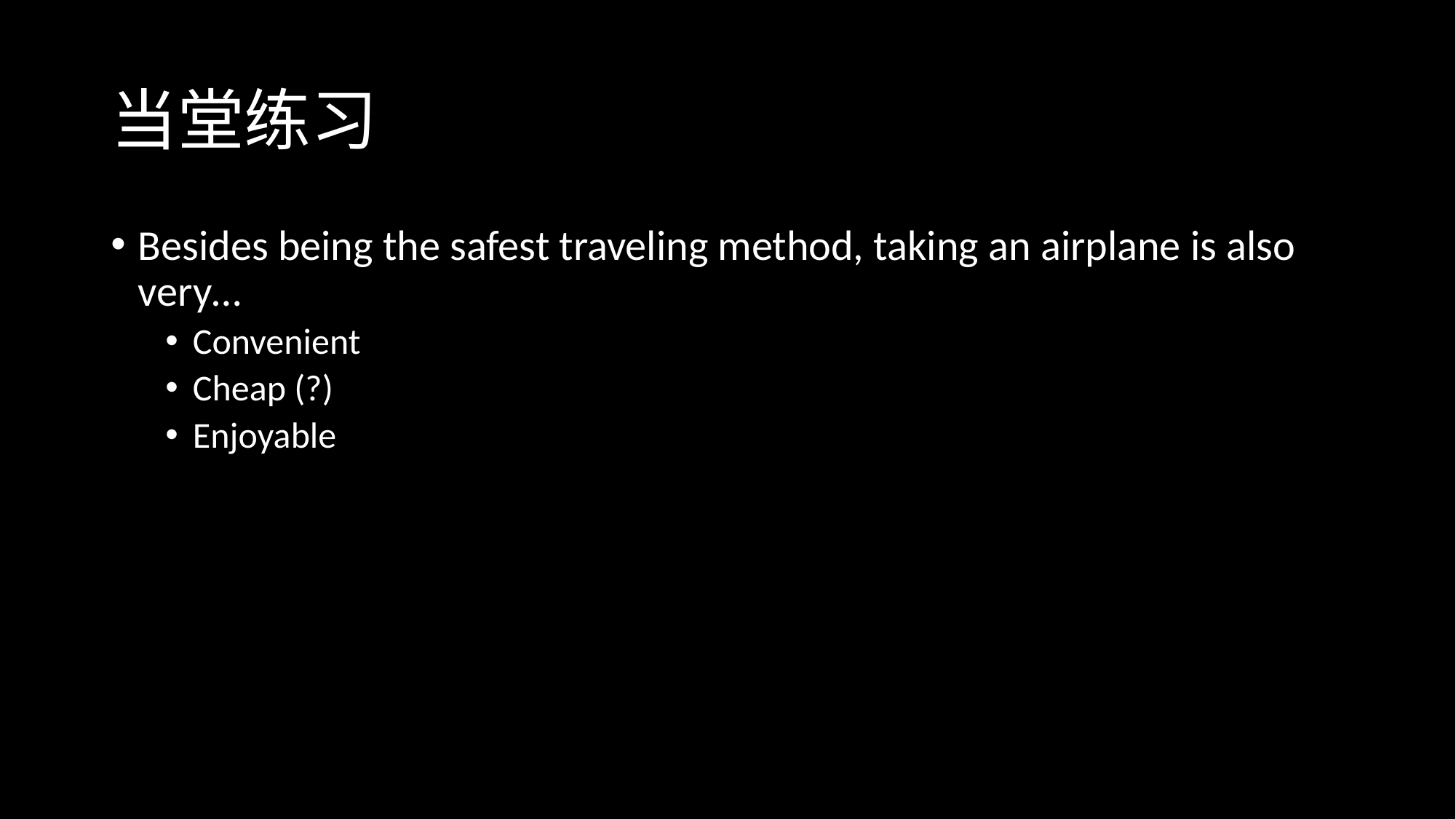

# 当堂练习
Besides being the safest traveling method, taking an airplane is also very…
Convenient
Cheap (?)
Enjoyable